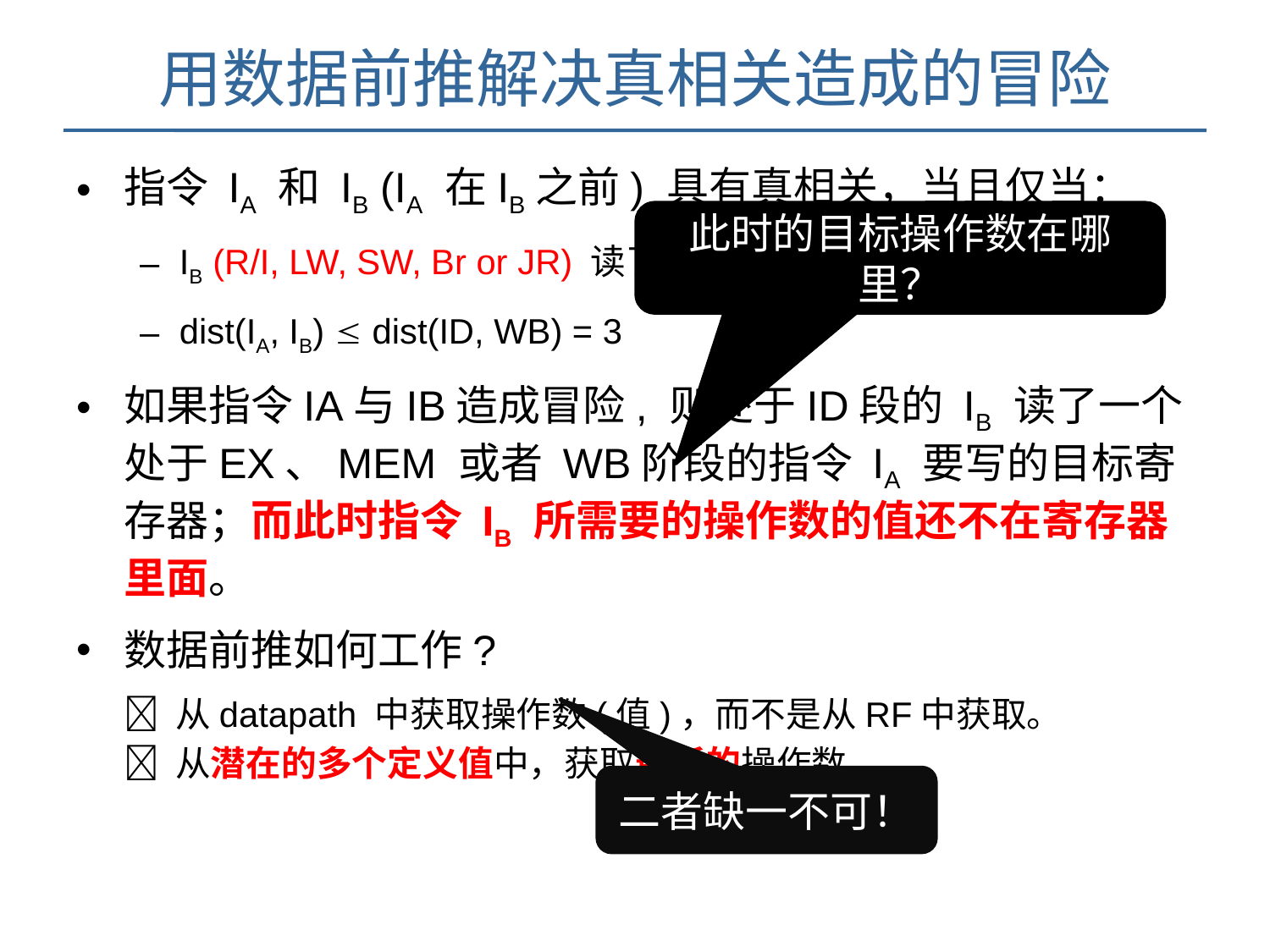

# 用数据前推解决真相关造成的冒险
指令 IA 和 IB (IA 在IB之前) 具有真相关，当且仅当：
IB (R/I, LW, SW, Br or JR) 读了一个被IA (R/I or LW)写的寄存器
dist(IA, IB) ≤ dist(ID, WB) = 3
如果指令IA与IB造成冒险, 则处于ID段的 IB 读了一个处于EX、MEM 或者 WB阶段的指令 IA 要写的目标寄存器；而此时指令 IB 所需要的操作数的值还不在寄存器里面。
数据前推如何工作?
	⇒ 从datapath 中获取操作数(值)，而不是从RF中获取。
	⇒ 从潜在的多个定义值中，获取最新的操作数。
此时的目标操作数在哪里？
二者缺一不可！